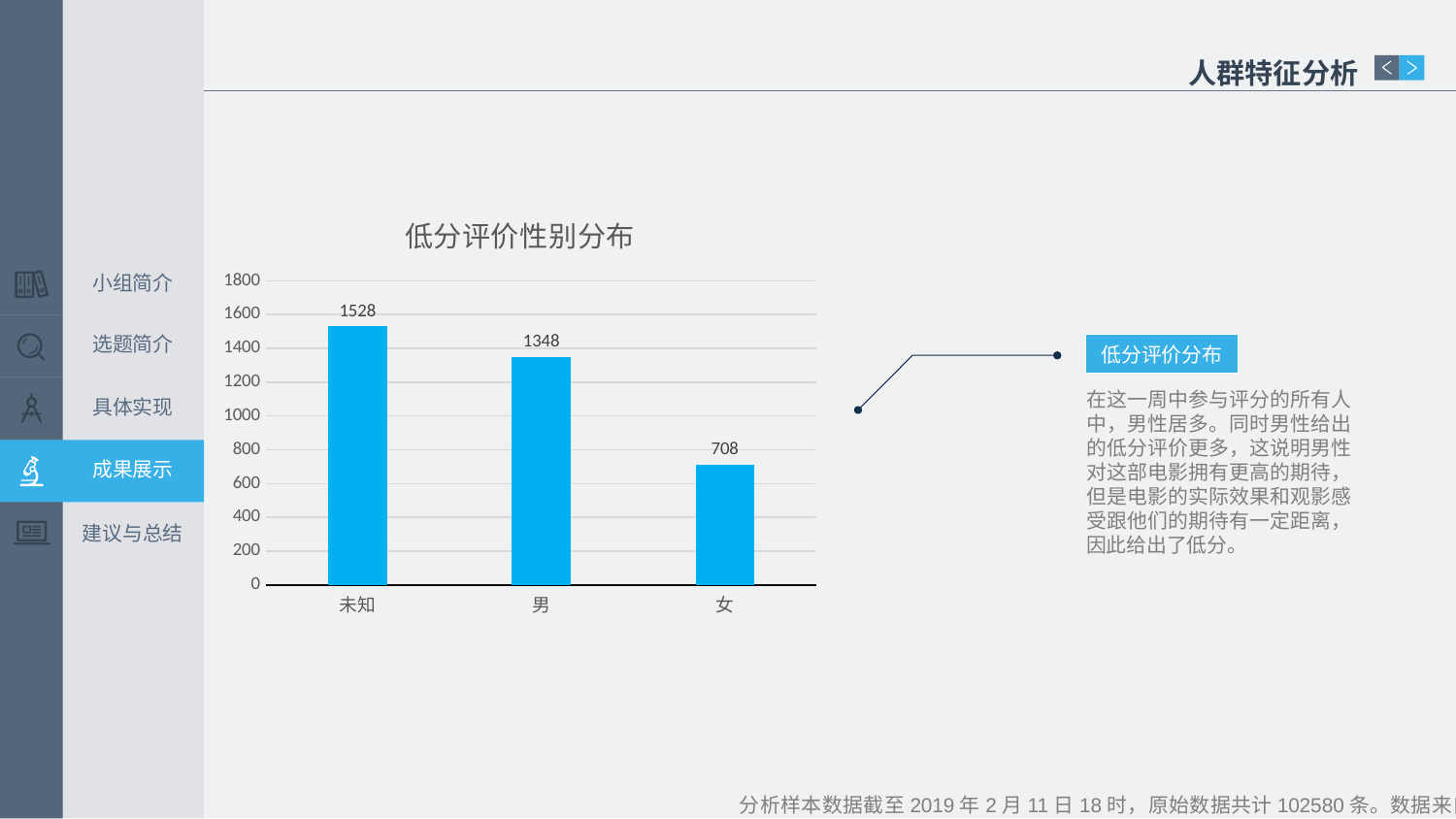

人群特征分析

### Chart: 低分评价性别分布

| Category | 低分评价人数 |
|---|---|
| 未知 | 1528.0 |
| 男 | 1348.0 |
| 女 | 708.0 |
小组简介

选题简介

低分评价分布

在这一周中参与评分的所有人中，男性居多。同时男性给出的低分评价更多，这说明男性对这部电影拥有更高的期待，但是电影的实际效果和观影感受跟他们的期待有一定距离，因此给出了低分。
具体实现

成果展示

建议与总结

分析样本数据截至2019年2月11日18时，原始数据共计102580条。数据来自猫眼。